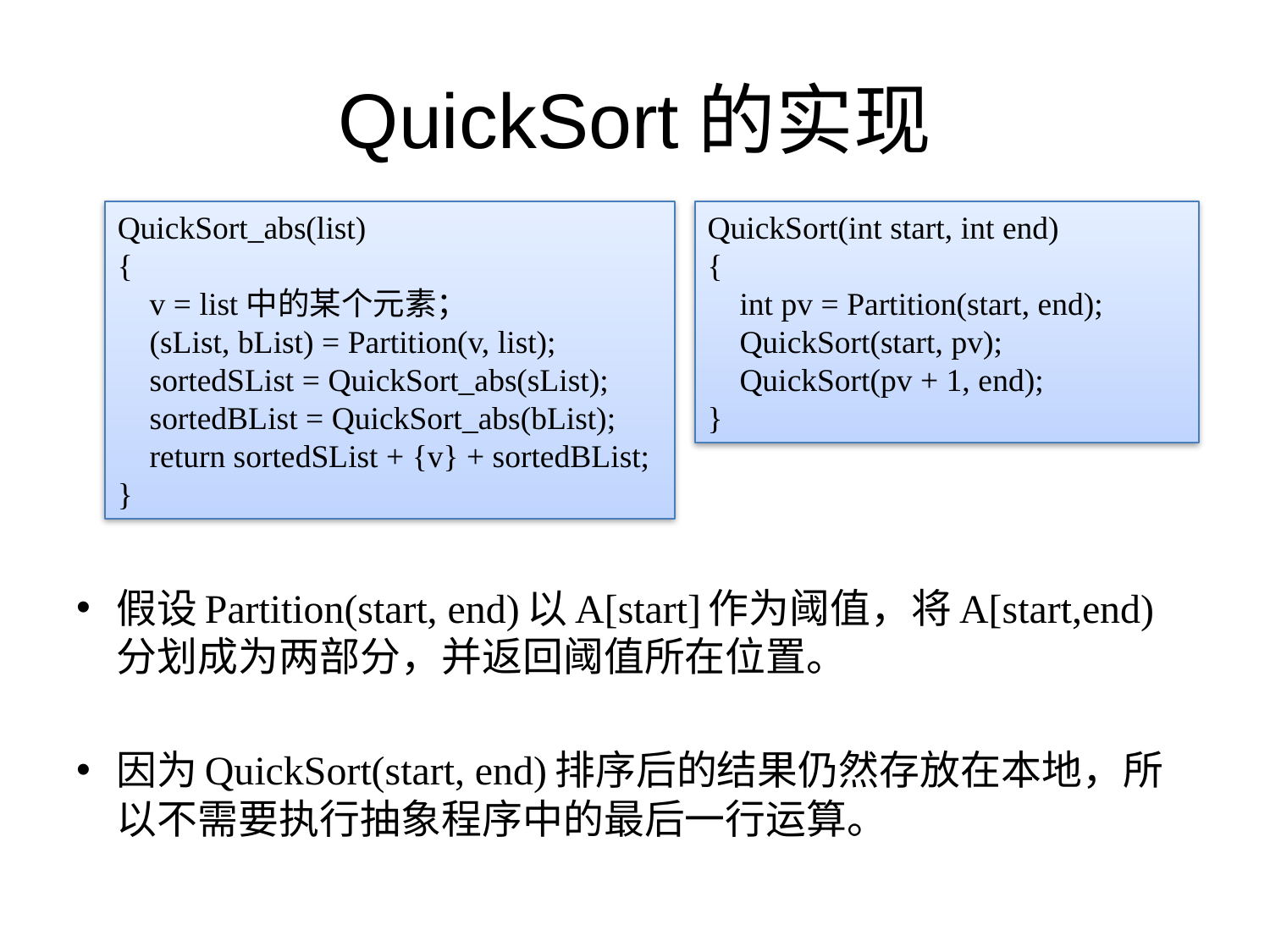

# QuickSort的实现
QuickSort_abs(list)
{
    v = list中的某个元素；
    (sList, bList) = Partition(v, list);
    sortedSList = QuickSort_abs(sList);
    sortedBList = QuickSort_abs(bList);
    return sortedSList + {v} + sortedBList;
}
QuickSort(int start, int end)
{
    int pv = Partition(start, end);
    QuickSort(start, pv);
    QuickSort(pv + 1, end);
}
假设Partition(start, end)以A[start]作为阈值，将A[start,end)分划成为两部分，并返回阈值所在位置。

因为QuickSort(start, end)排序后的结果仍然存放在本地，所以不需要执行抽象程序中的最后一行运算。